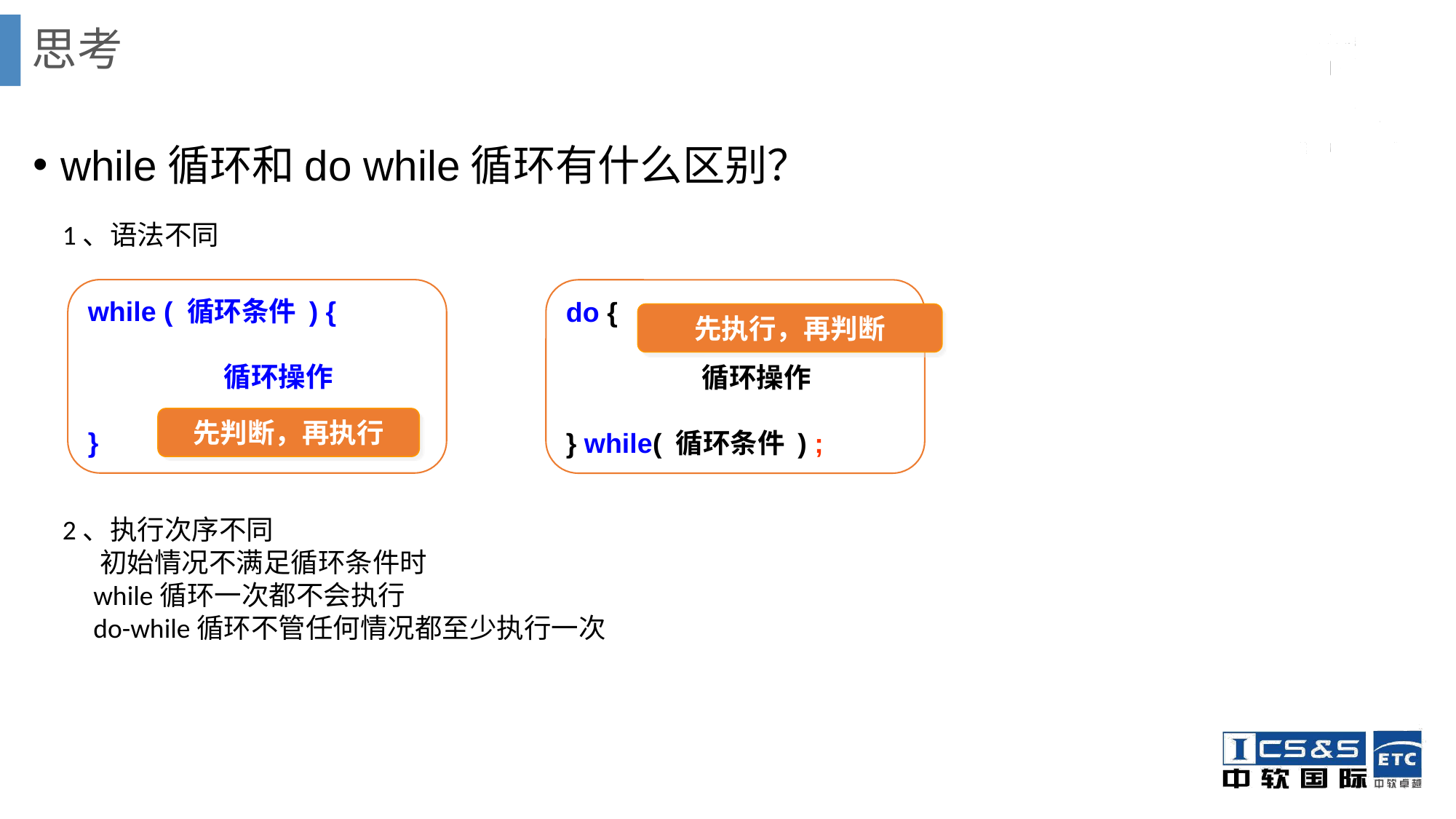

# 思考
while循环和do while循环有什么区别？

1、语法不同

2、执行次序不同
     初始情况不满足循环条件时
     while循环一次都不会执行
     do-while循环不管任何情况都至少执行一次
while ( 循环条件 ) {

		循环操作

}
do {

		循环操作

} while( 循环条件 ) ;
先执行，再判断
先判断，再执行